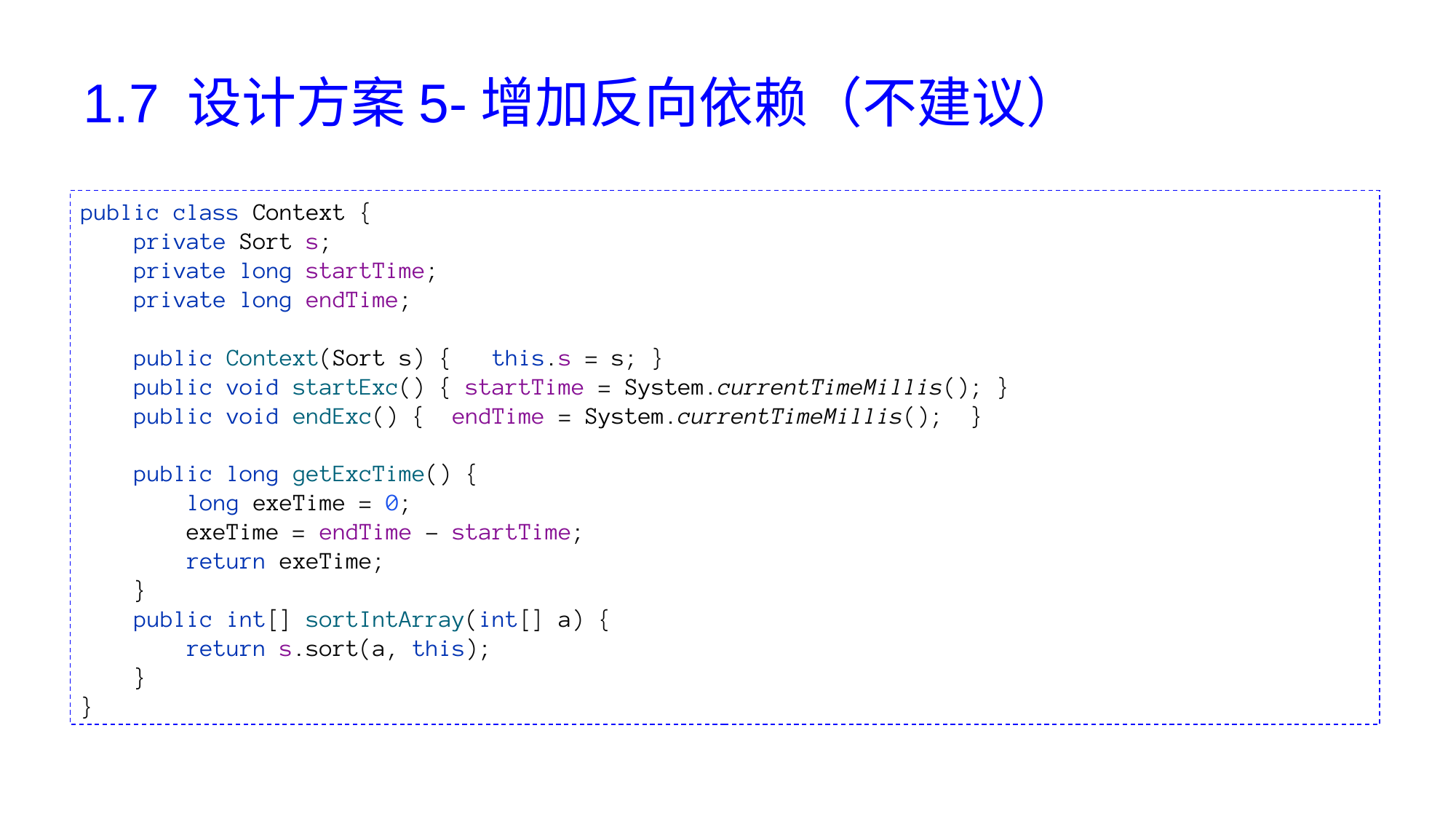

# 1.7 设计方案5-增加反向依赖（不建议）
public class Context {
    private Sort s;
    private long startTime;
    private long endTime;
    public Context(Sort s) {   this.s = s; }
    public void startExc() { startTime = System.currentTimeMillis(); }
    public void endExc() {  endTime = System.currentTimeMillis();  }
    public long getExcTime() {
        long exeTime = 0;
        exeTime = endTime - startTime;
        return exeTime;
    }
    public int[] sortIntArray(int[] a) {
        return s.sort(a, this);
    }
}
20